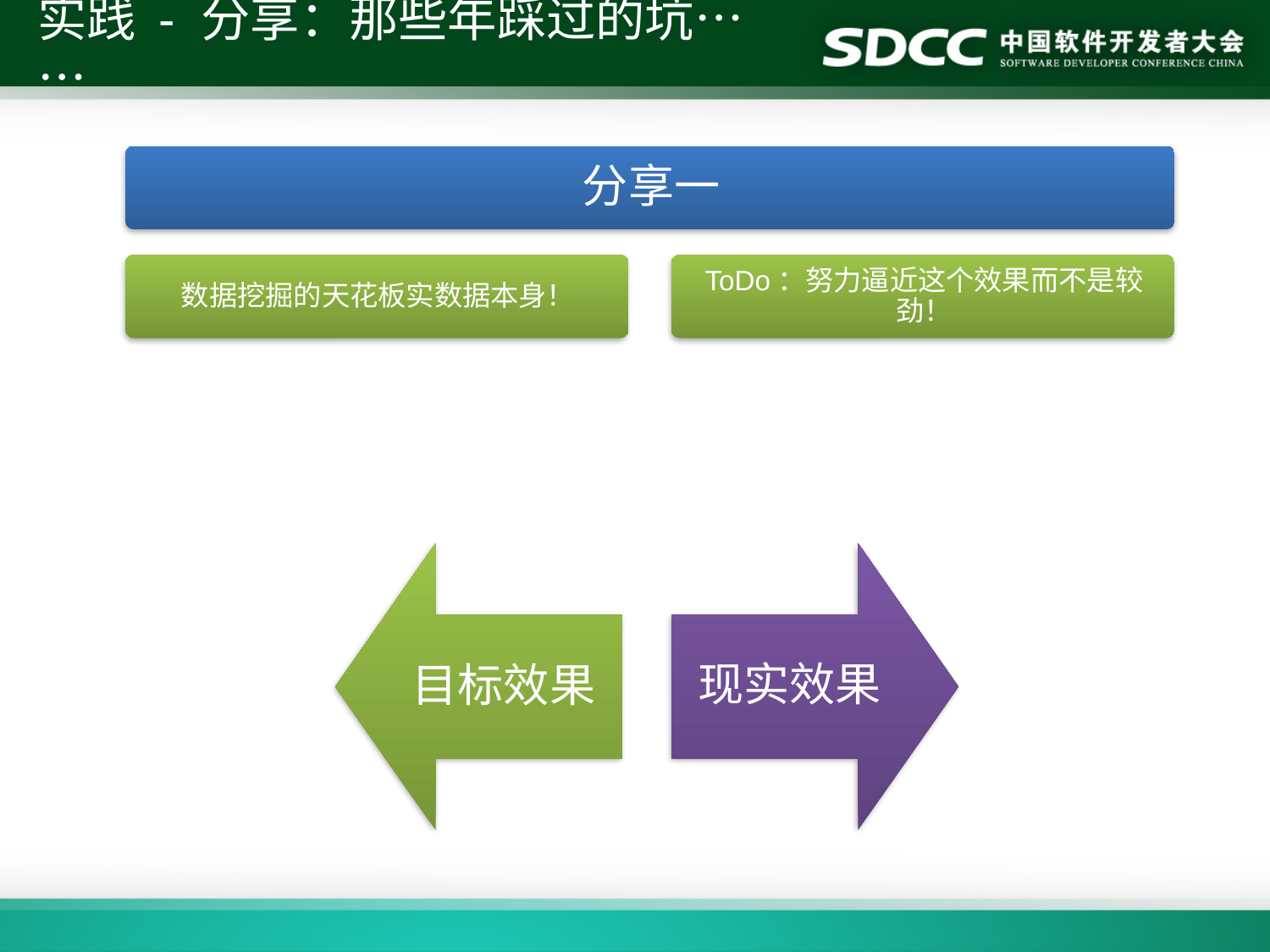

# 实践 - 分享：那些年踩过的坑……
分享一
数据挖掘的天花板实数据本身！
ToDo：努力逼近这个效果而不是较劲！
目标效果
现实效果